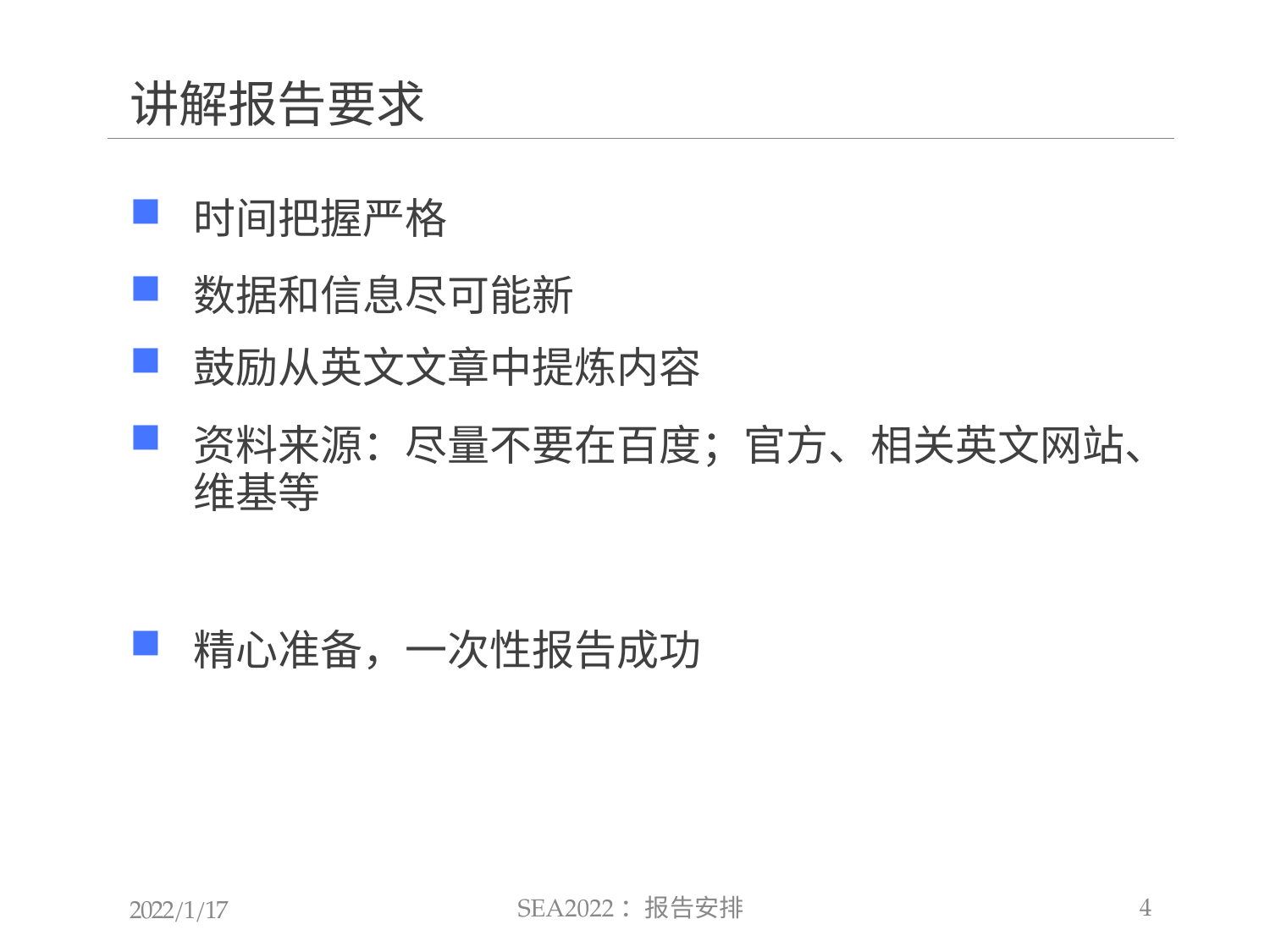

# 讲解报告要求
时间把握严格
数据和信息尽可能新
鼓励从英文文章中提炼内容
资料来源：尽量不要在百度；官方、相关英文网站、维基等

精心准备，一次性报告成功
SEA2022：报告安排
4
2022/1/17